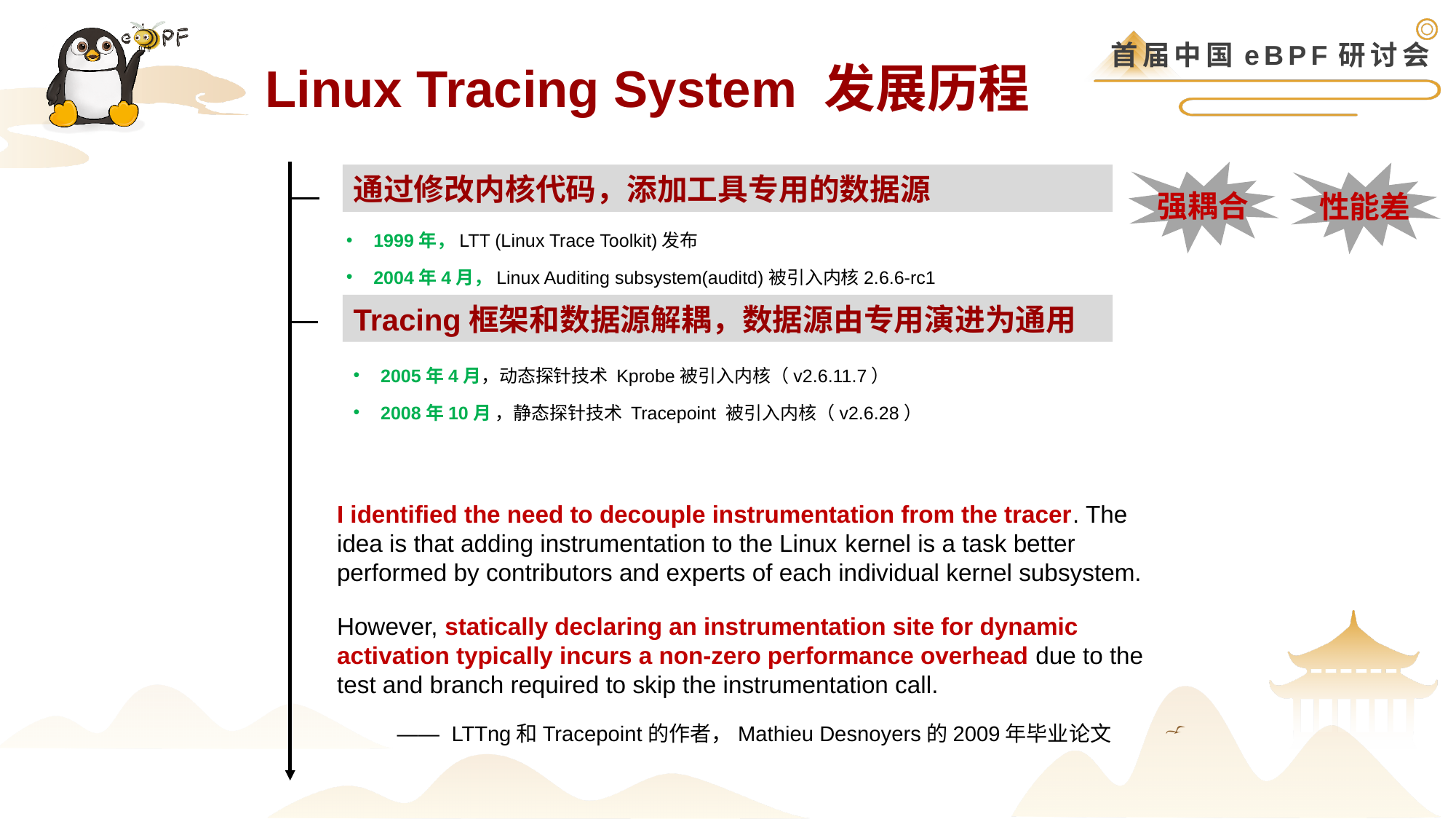

Linux Tracing System 发展历程

强耦合

性能差
通过修改内核代码，添加工具专用的数据源
1999年，LTT (Linux Trace Toolkit)发布
2004年4月，Linux Auditing subsystem(auditd)被引入内核2.6.6-rc1
Tracing框架和数据源解耦，数据源由专用演进为通用
2005年4月，动态探针技术 Kprobe被引入内核（v2.6.11.7）
2008年10月 ，静态探针技术 Tracepoint 被引入内核（v2.6.28）
I identified the need to decouple instrumentation from the tracer. The idea is that adding instrumentation to the Linux kernel is a task better performed by contributors and experts of each individual kernel subsystem.
However, statically declaring an instrumentation site for dynamic activation typically incurs a non-zero performance overhead due to the test and branch required to skip the instrumentation call.
——  LTTng和Tracepoint的作者，Mathieu Desnoyers的2009年毕业论文